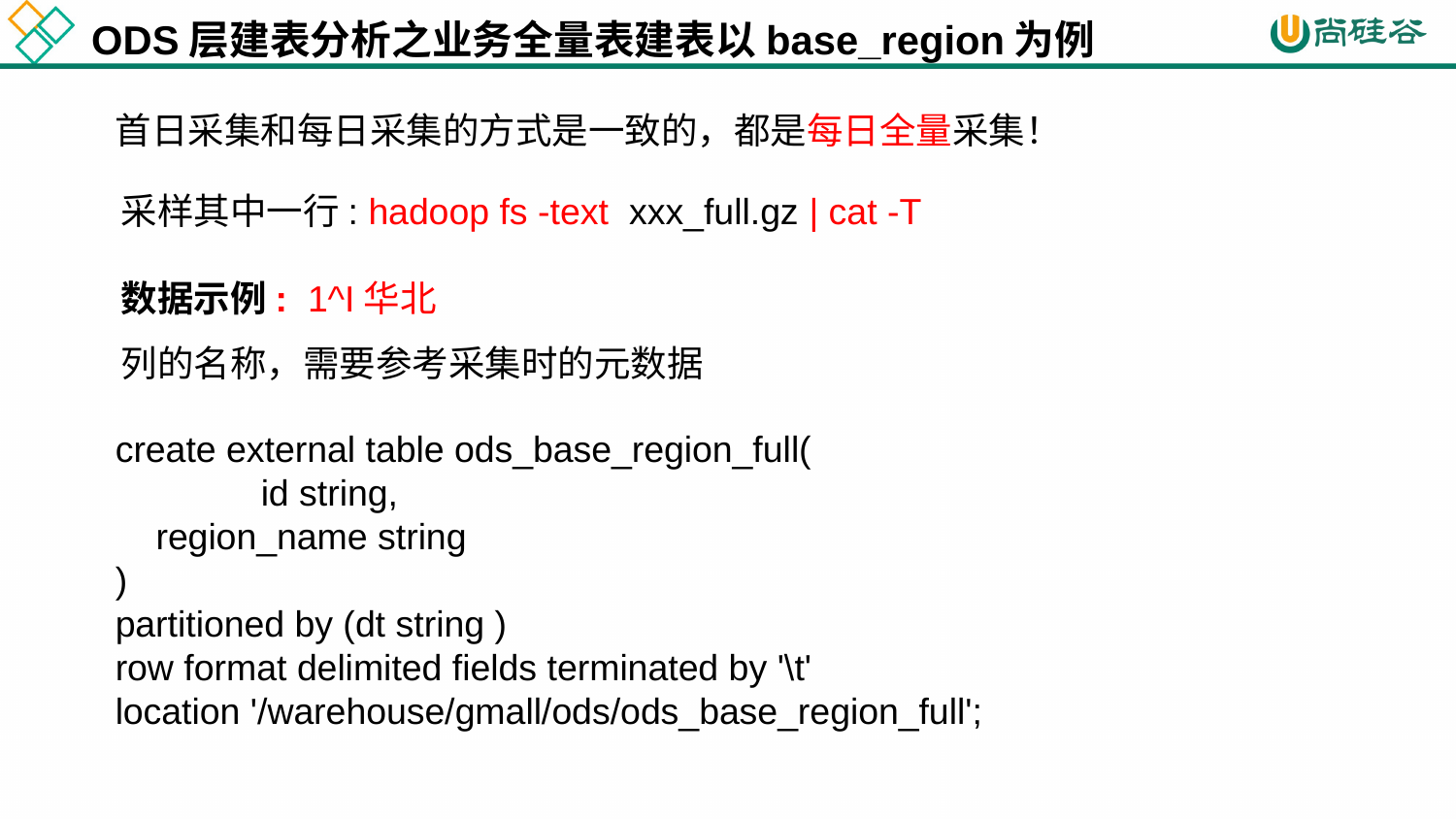

ODS层建表分析之业务全量表建表以base_region为例
首日采集和每日采集的方式是一致的，都是每日全量采集！
采样其中一行: hadoop fs -text  xxx_full.gz | cat -T

数据示例:  1^I华北
列的名称，需要参考采集时的元数据
create external table ods_base_region_full(
	id string,
    region_name string
)
partitioned by (dt string )
row format delimited fields terminated by '\t'
location '/warehouse/gmall/ods/ods_base_region_full';